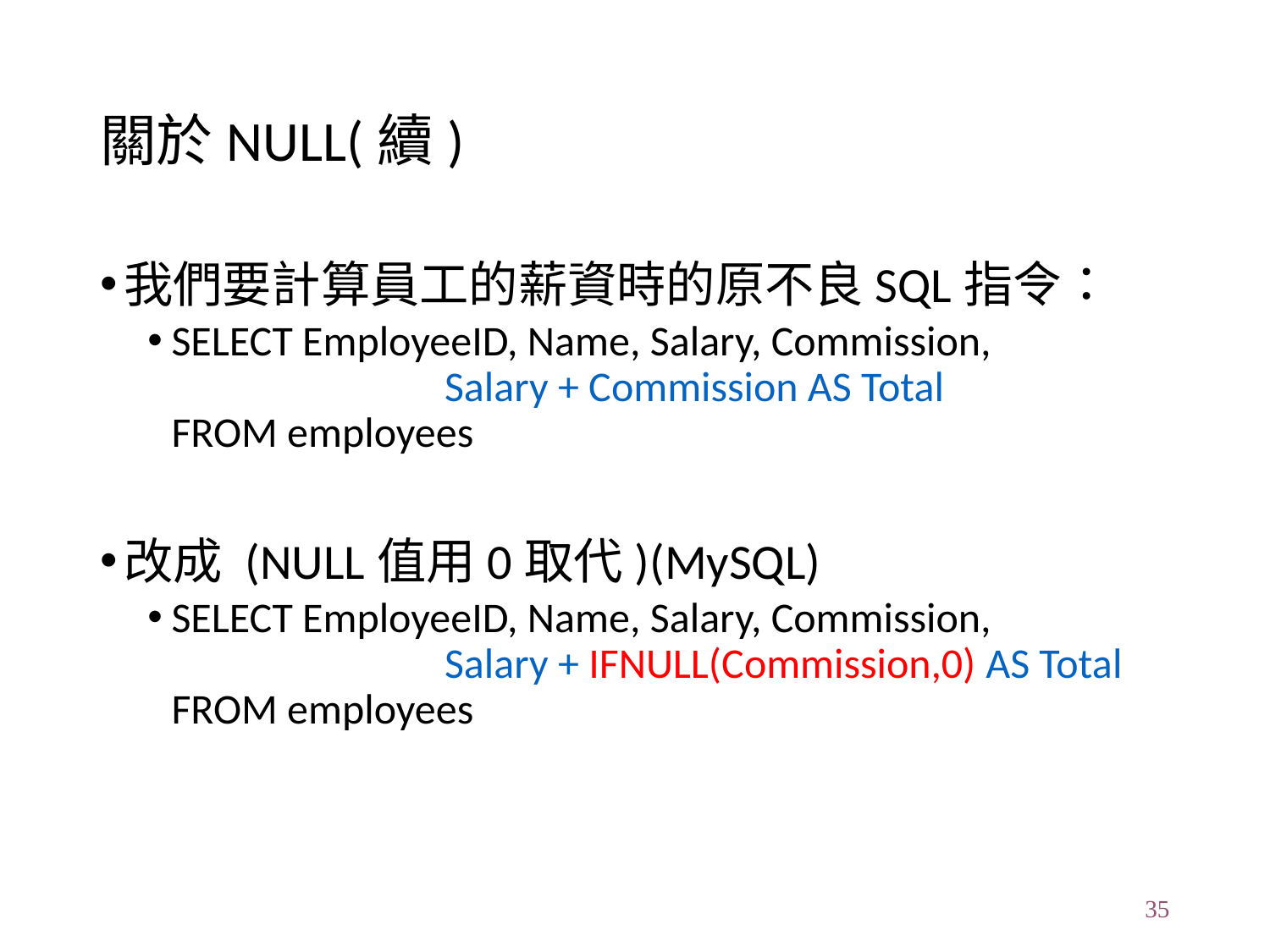

# 關於NULL(續)
我們要計算員工的薪資時的原不良SQL指令：
SELECT EmployeeID, Name, Salary, Commission,
		  Salary + Commission AS Total
FROM employees

改成 (NULL值用0取代)(MySQL)
SELECT EmployeeID, Name, Salary, Commission,
		  Salary + IFNULL(Commission,0) AS Total
FROM employees

35